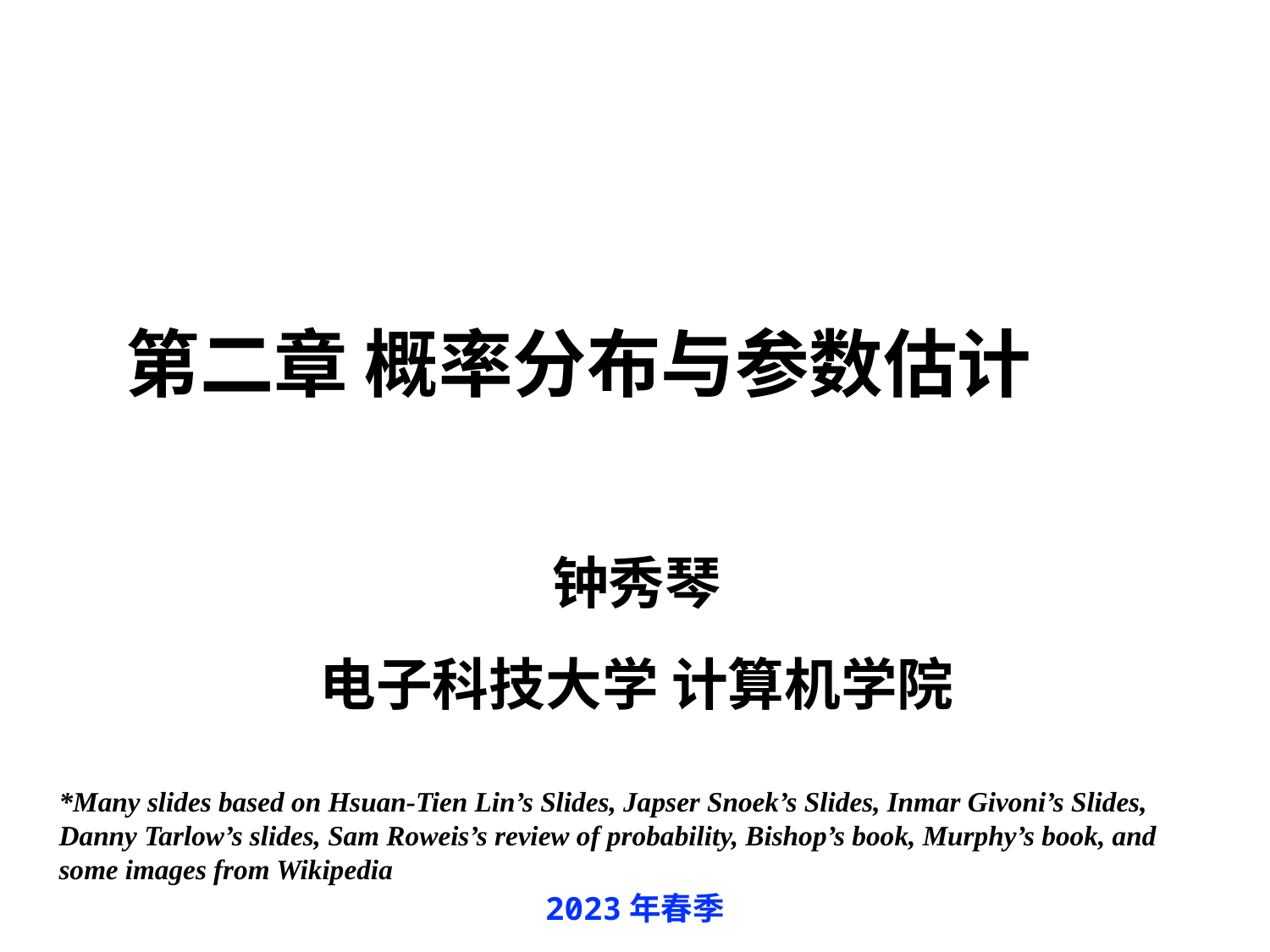

第二章 概率分布与参数估计
钟秀琴
电子科技大学 计算机学院
*Many slides based on Hsuan-Tien Lin’s Slides, Japser Snoek’s Slides, Inmar Givoni’s Slides, Danny Tarlow’s slides, Sam Roweis’s review of probability, Bishop’s book, Murphy’s book, and some images from Wikipedia
2023年春季
1